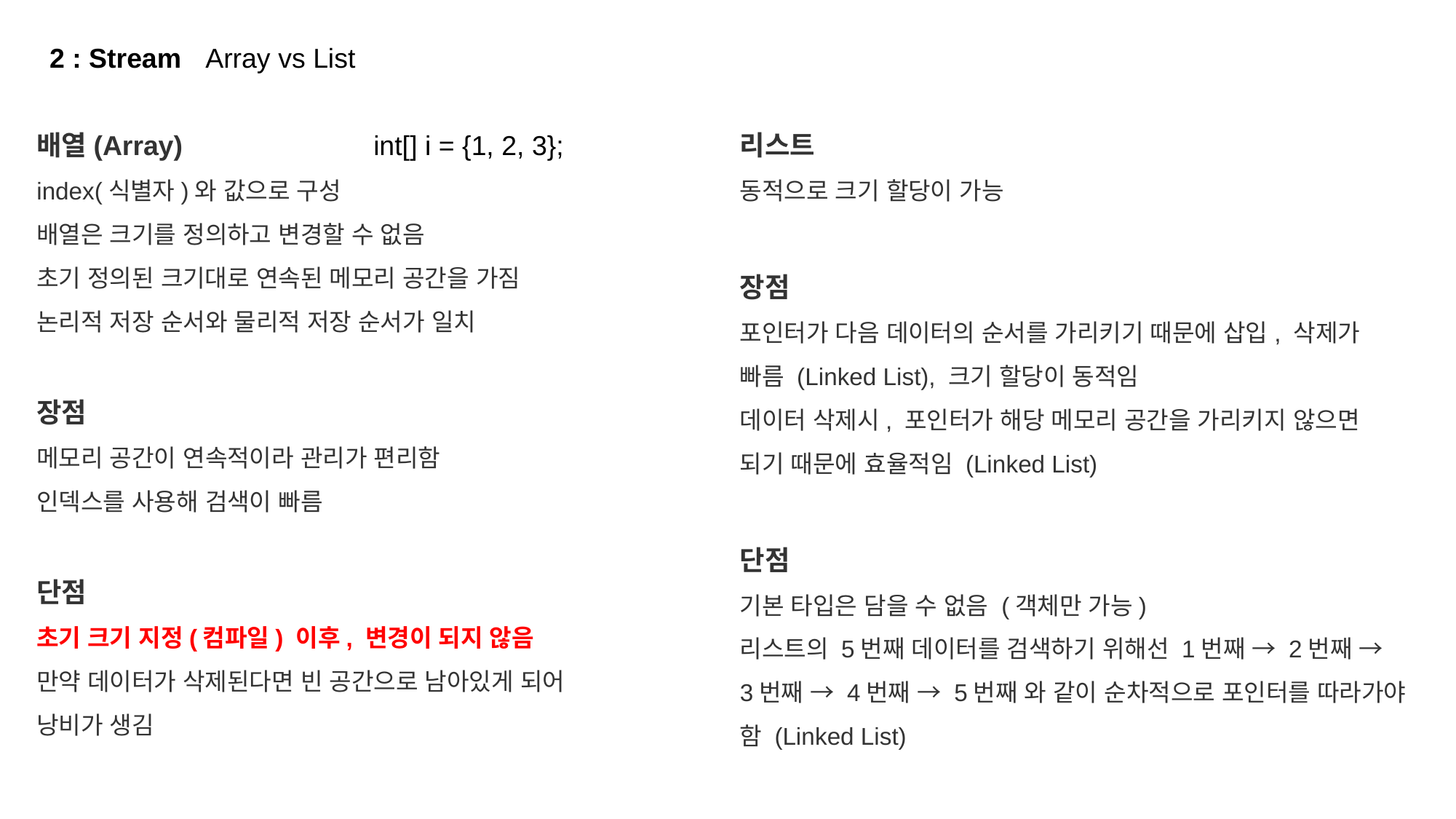

2 : Stream
Array vs List
배열(Array)                         int[] i = {1, 2, 3};
index(식별자)와 값으로 구성
배열은 크기를 정의하고 변경할 수 없음
초기 정의된 크기대로 연속된 메모리 공간을 가짐
논리적 저장 순서와 물리적 저장 순서가 일치

장점
메모리 공간이 연속적이라 관리가 편리함
인덱스를 사용해 검색이 빠름

단점
초기 크기 지정(컴파일) 이후, 변경이 되지 않음
만약 데이터가 삭제된다면 빈 공간으로 남아있게 되어 낭비가 생김
리스트
동적으로 크기 할당이 가능

장점
포인터가 다음 데이터의 순서를 가리키기 때문에 삽입, 삭제가 빠름 (Linked List), 크기 할당이 동적임
데이터 삭제시, 포인터가 해당 메모리 공간을 가리키지 않으면 되기 때문에 효율적임 (Linked List)

단점
기본 타입은 담을 수 없음 (객체만 가능)
리스트의 5번째 데이터를 검색하기 위해선 1번째 → 2번째 → 3번째 → 4번째 → 5번째 와 같이 순차적으로 포인터를 따라가야 함 (Linked List)